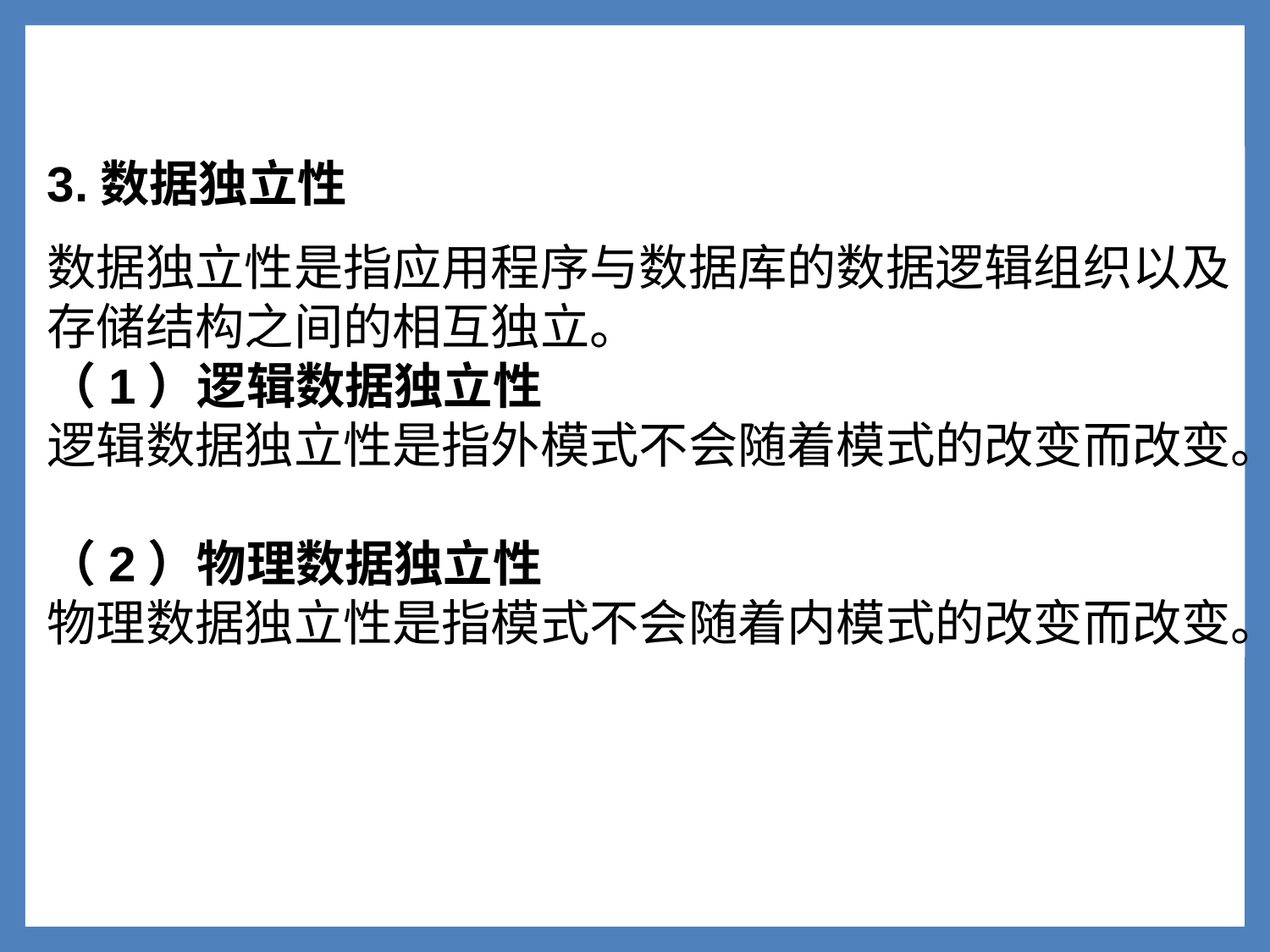

3.数据独立性
数据独立性是指应用程序与数据库的数据逻辑组织以及存储结构之间的相互独立。
（1）逻辑数据独立性
逻辑数据独立性是指外模式不会随着模式的改变而改变。

（2）物理数据独立性
物理数据独立性是指模式不会随着内模式的改变而改变。